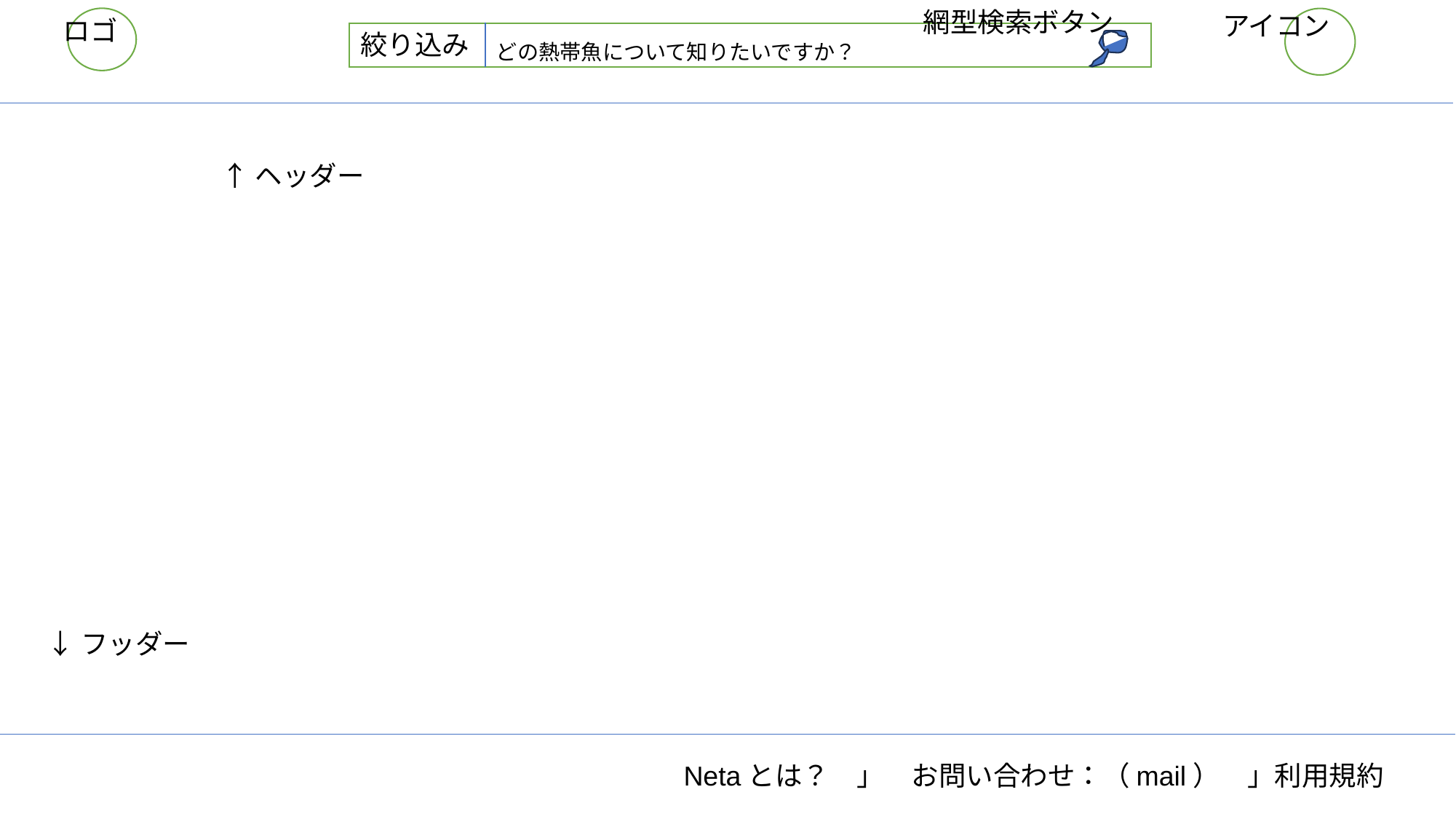

網型検索ボタン
アイコン

　　ロゴ

絞り込み

どの熱帯魚について知りたいですか？
↑ヘッダー
↓フッダー
Netaとは？　」　お問い合わせ：（mail）　」利用規約